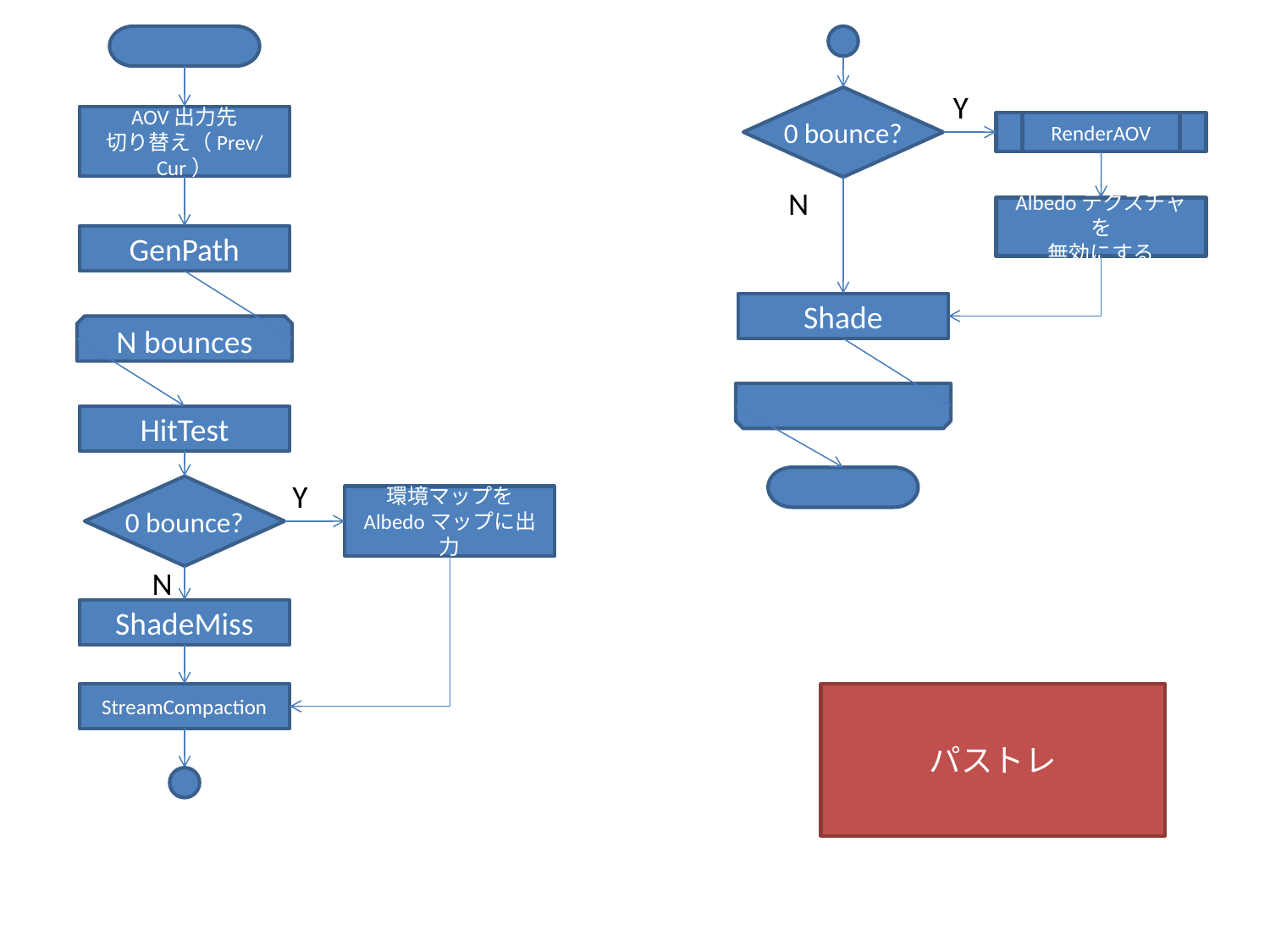

Y
0 bounce?
AOV出力先
切り替え（Prev/Cur）
RenderAOV
N
Albedoテクスチャを
無効にする
GenPath
Shade
N bounces

HitTest

Y
0 bounce?
環境マップを
Albedoマップに出力
N
ShadeMiss
StreamCompaction
パストレ